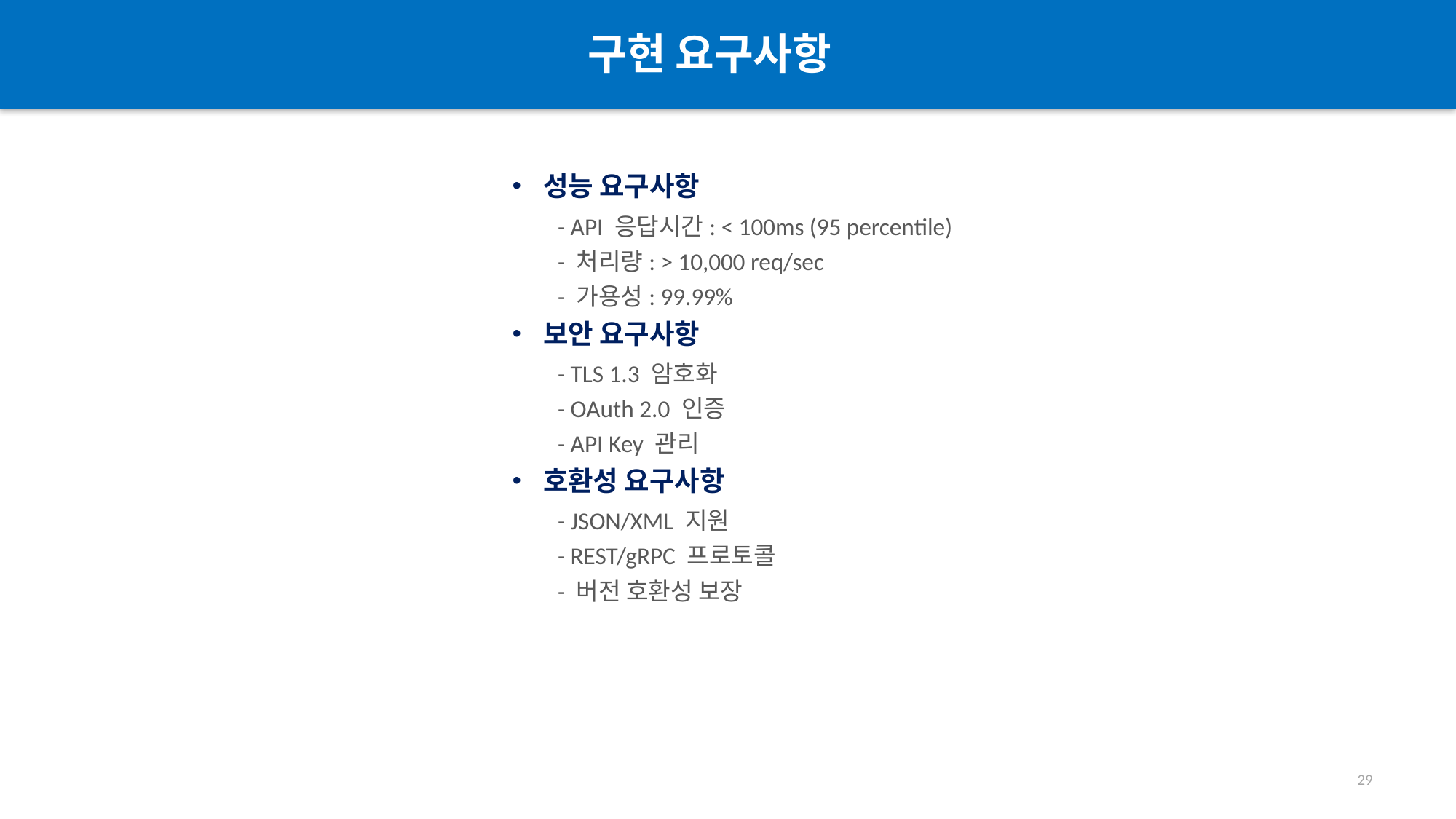

구현 요구사항
#
• 성능 요구사항
- API 응답시간: < 100ms (95 percentile)
- 처리량: > 10,000 req/sec
- 가용성: 99.99%
• 보안 요구사항
- TLS 1.3 암호화
- OAuth 2.0 인증
- API Key 관리
• 호환성 요구사항
- JSON/XML 지원
- REST/gRPC 프로토콜
- 버전 호환성 보장
29